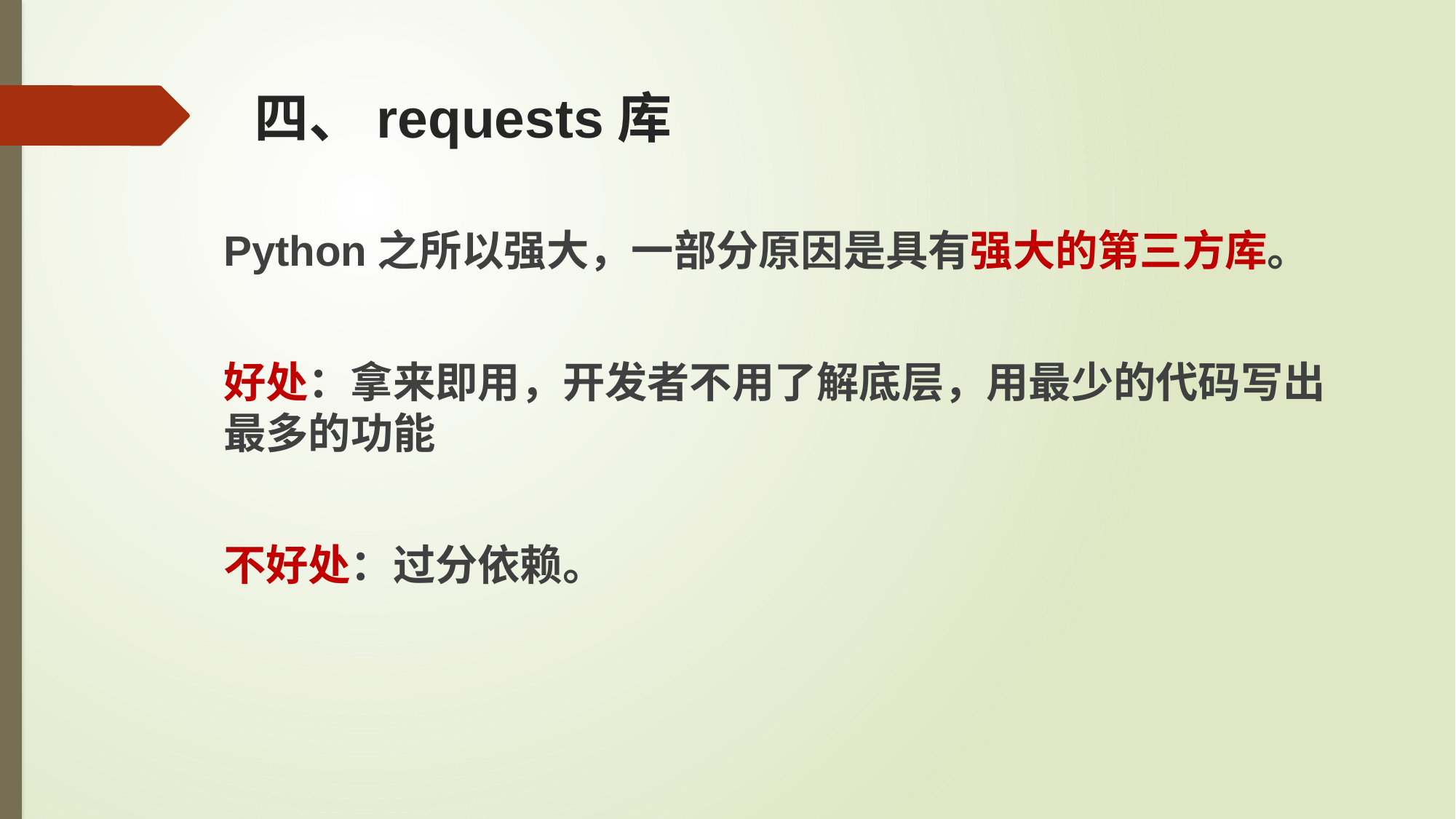

# 四、requests库
Python之所以强大，一部分原因是具有强大的第三方库。

好处：拿来即用，开发者不用了解底层，用最少的代码写出最多的功能

不好处：过分依赖。